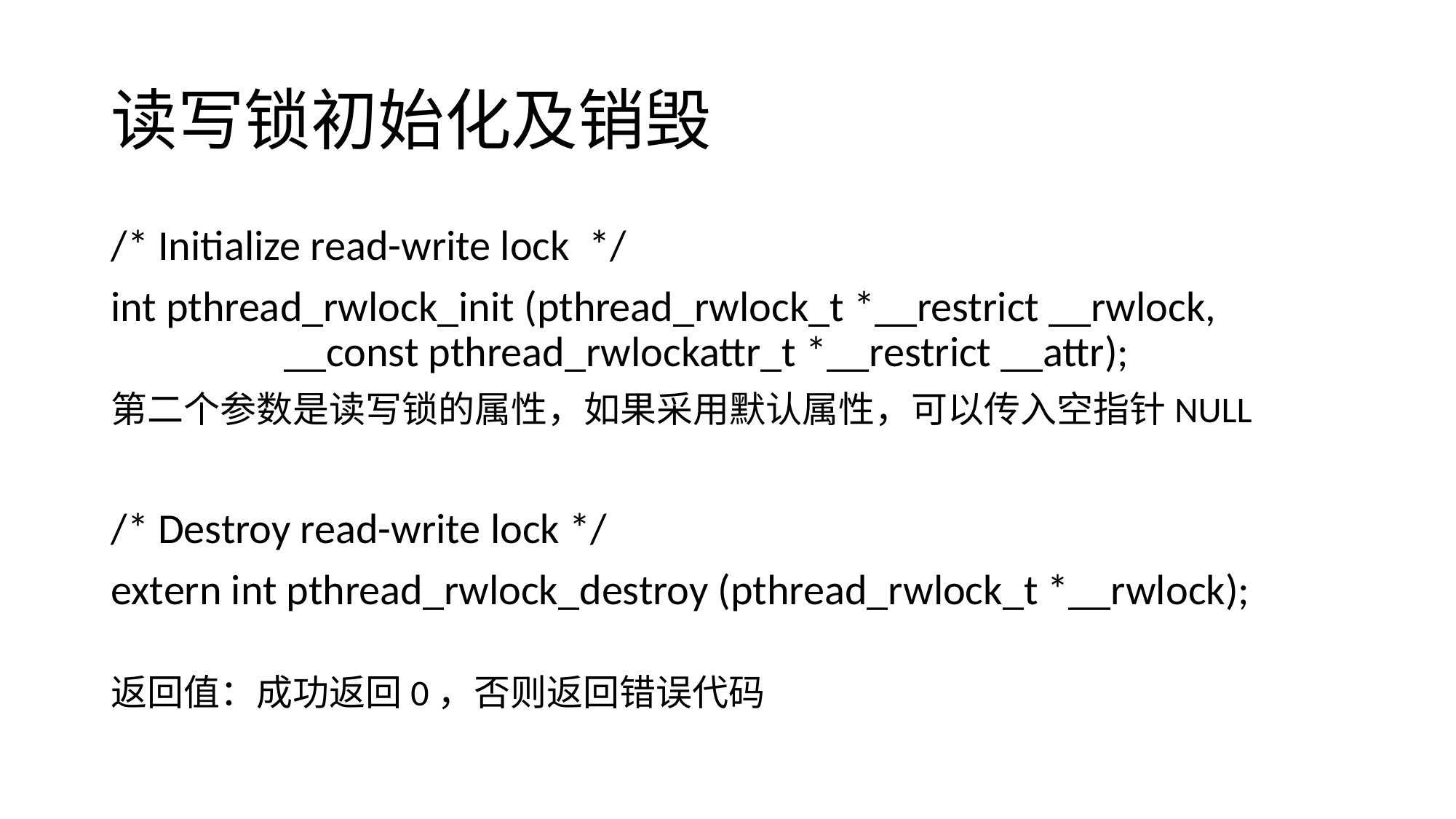

# 读写锁初始化及销毁
/* Initialize read-write lock  */
int pthread_rwlock_init (pthread_rwlock_t *__restrict __rwlock,                                __const pthread_rwlockattr_t *__restrict __attr);
第二个参数是读写锁的属性，如果采用默认属性，可以传入空指针NULL

/* Destroy read-write lock */
extern int pthread_rwlock_destroy (pthread_rwlock_t *__rwlock);
返回值：成功返回0，否则返回错误代码